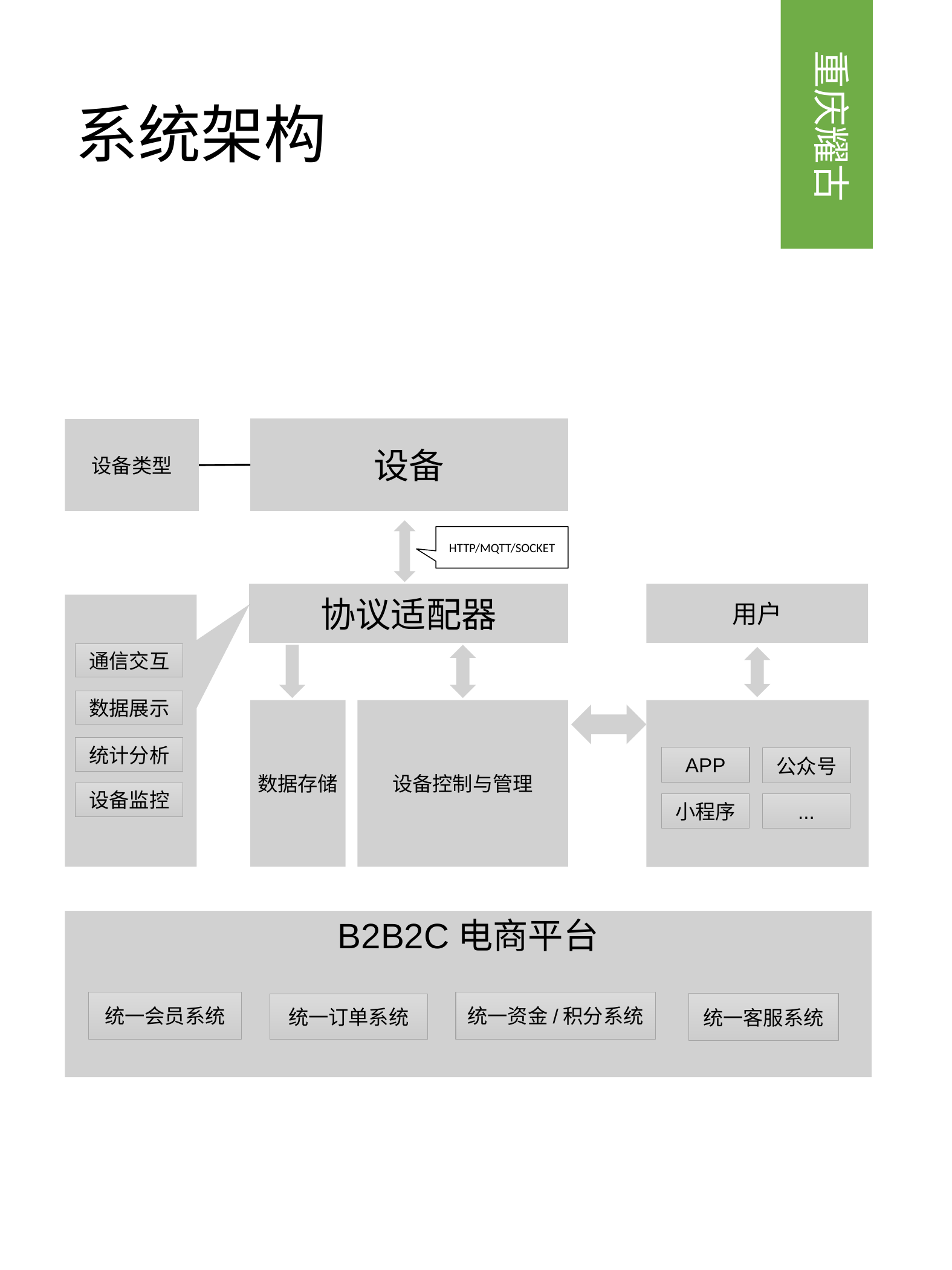

重庆耀古
# 目录
系统架构
设备
设备类型

HTTP/MQTT/SOCKET
协议适配器
用户

通信交互

数据展示
数据存储

设备控制与管理
统计分析
APP
公众号
设备监控
小程序
...
B2B2C电商平台
统一资金/积分系统
统一会员系统
统一客服系统
统一订单系统